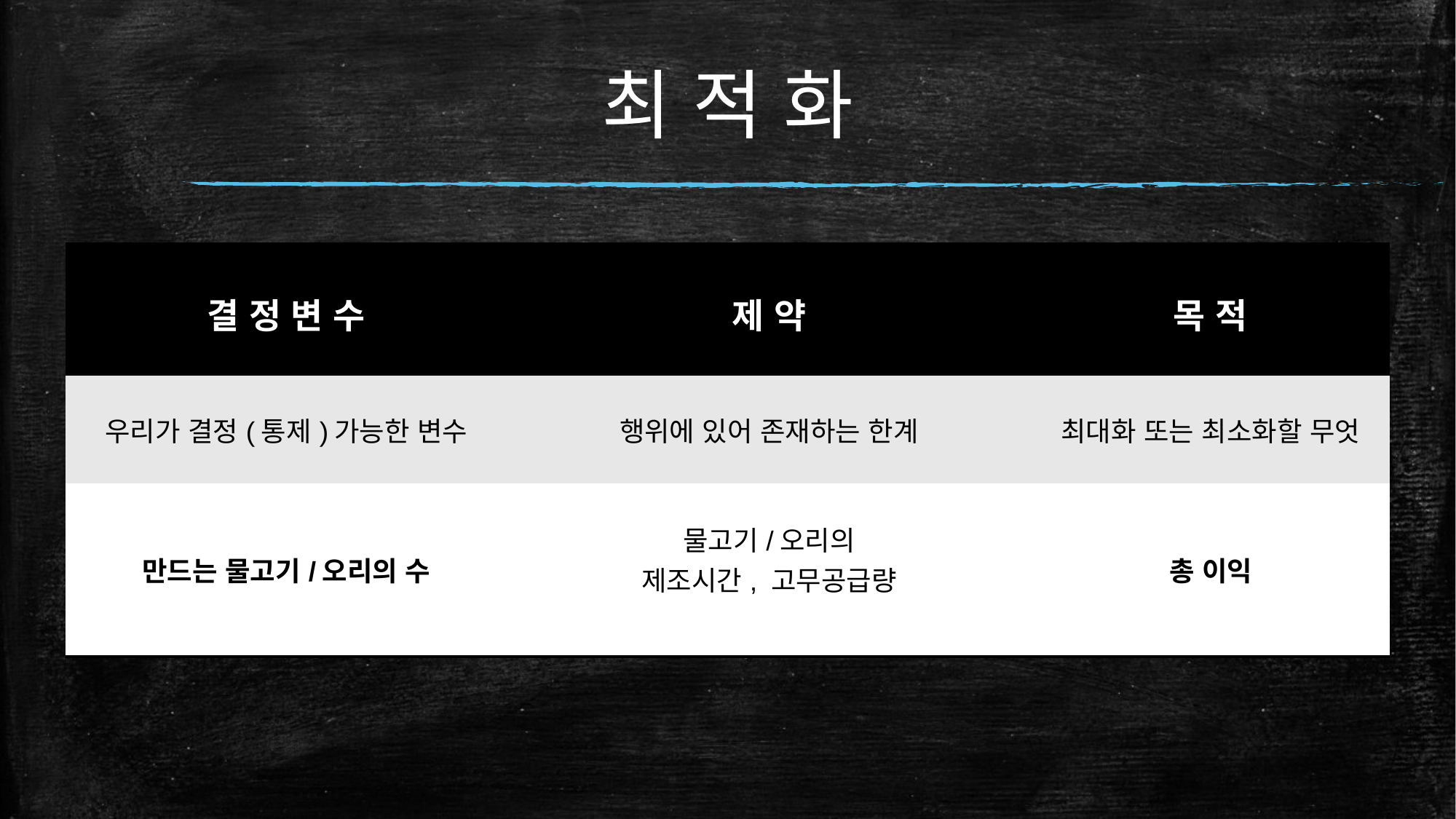

# 최 적 화

| 결 정 변 수 | 제 약 | 목 적 |
| --- | --- | --- |
| 우리가 결정(통제)가능한 변수 | 행위에 있어 존재하는 한계 | 최대화 또는 최소화할 무엇 |
| 만드는 물고기/오리의 수 | 물고기/오리의 제조시간, 고무공급량 | 총 이익 |